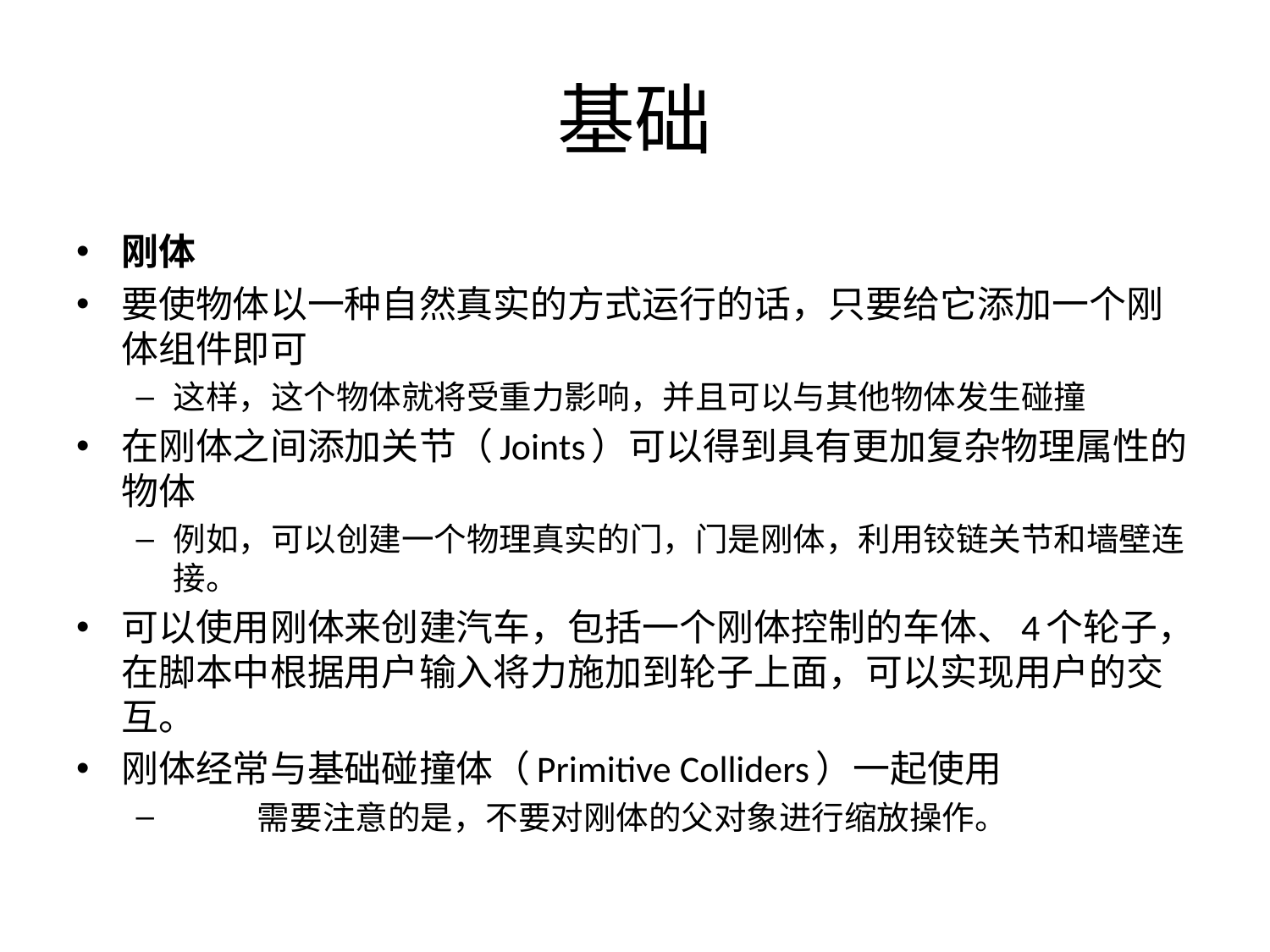

# 基础
刚体
要使物体以一种自然真实的方式运行的话，只要给它添加一个刚体组件即可
这样，这个物体就将受重力影响，并且可以与其他物体发生碰撞
在刚体之间添加关节（Joints）可以得到具有更加复杂物理属性的物体
例如，可以创建一个物理真实的门，门是刚体，利用铰链关节和墙壁连接。
可以使用刚体来创建汽车，包括一个刚体控制的车体、4个轮子，在脚本中根据用户输入将力施加到轮子上面，可以实现用户的交互。
刚体经常与基础碰撞体（Primitive Colliders）一起使用
 	需要注意的是，不要对刚体的父对象进行缩放操作。